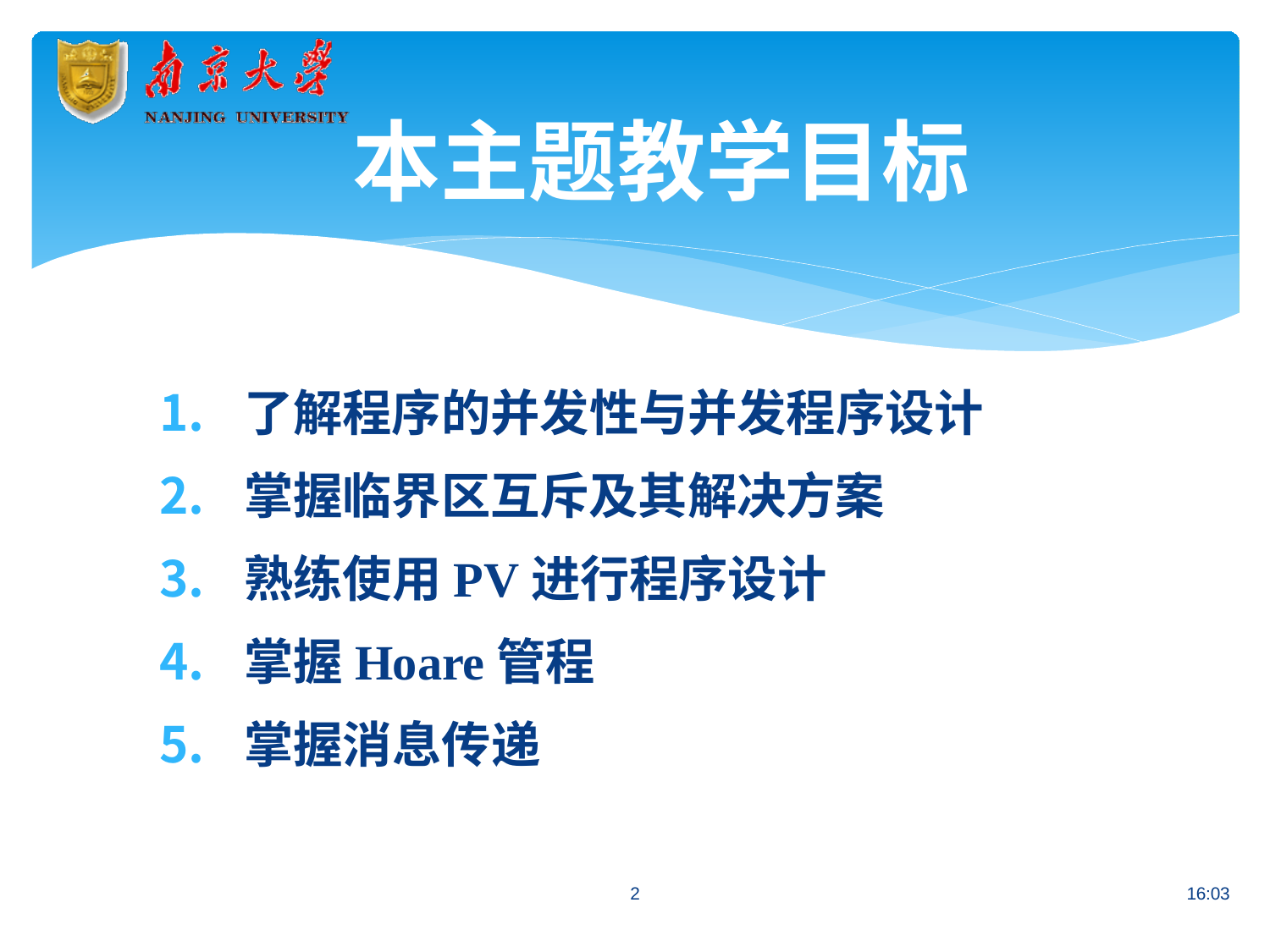

# 本主题教学目标

了解程序的并发性与并发程序设计
掌握临界区互斥及其解决方案
熟练使用PV进行程序设计
掌握Hoare管程
掌握消息传递
2
16:03